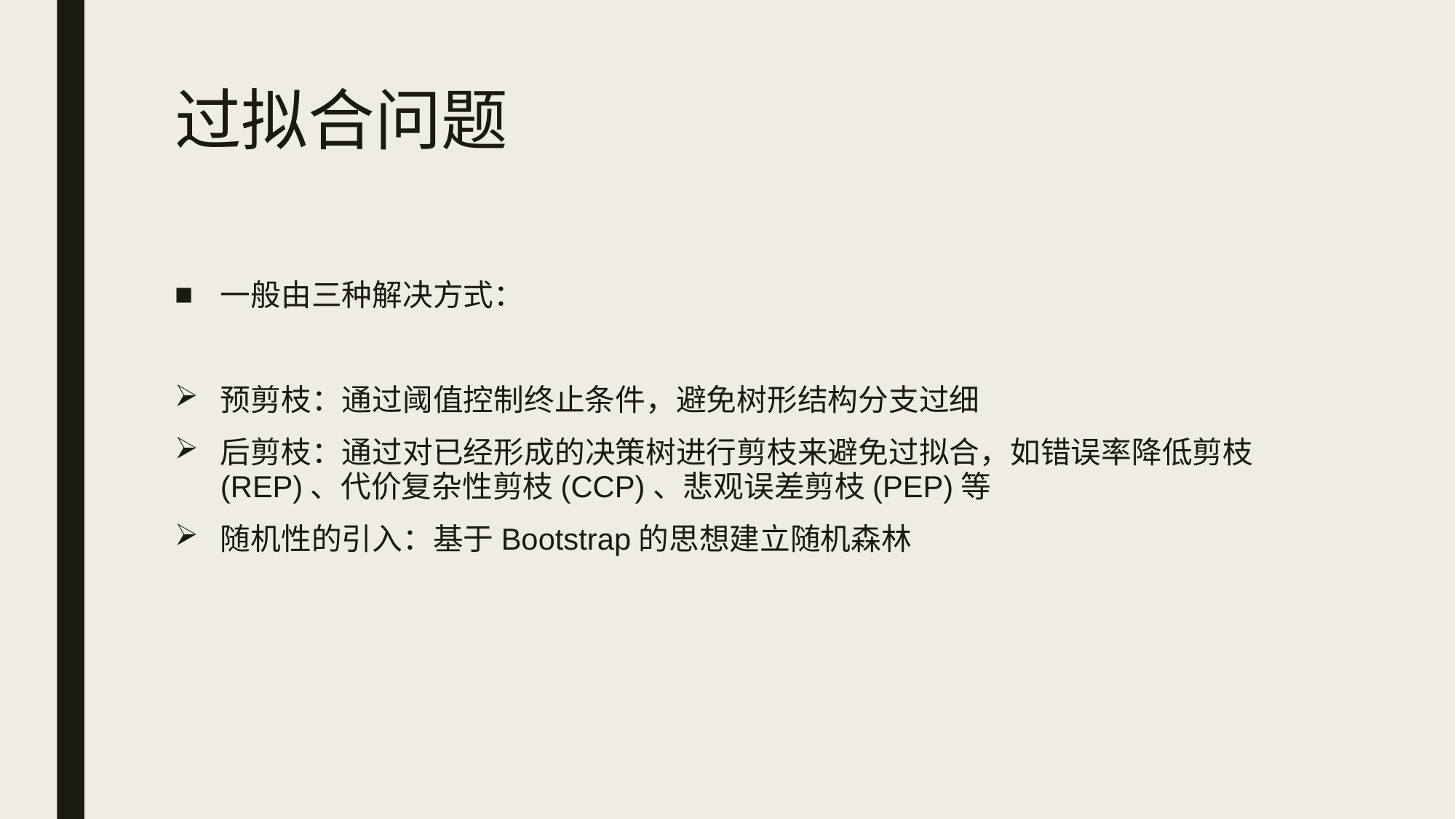

# 过拟合问题
一般由三种解决方式：

预剪枝：通过阈值控制终止条件，避免树形结构分支过细
后剪枝：通过对已经形成的决策树进行剪枝来避免过拟合，如错误率降低剪枝(REP)、代价复杂性剪枝(CCP)、悲观误差剪枝(PEP)等
随机性的引入：基于Bootstrap的思想建立随机森林